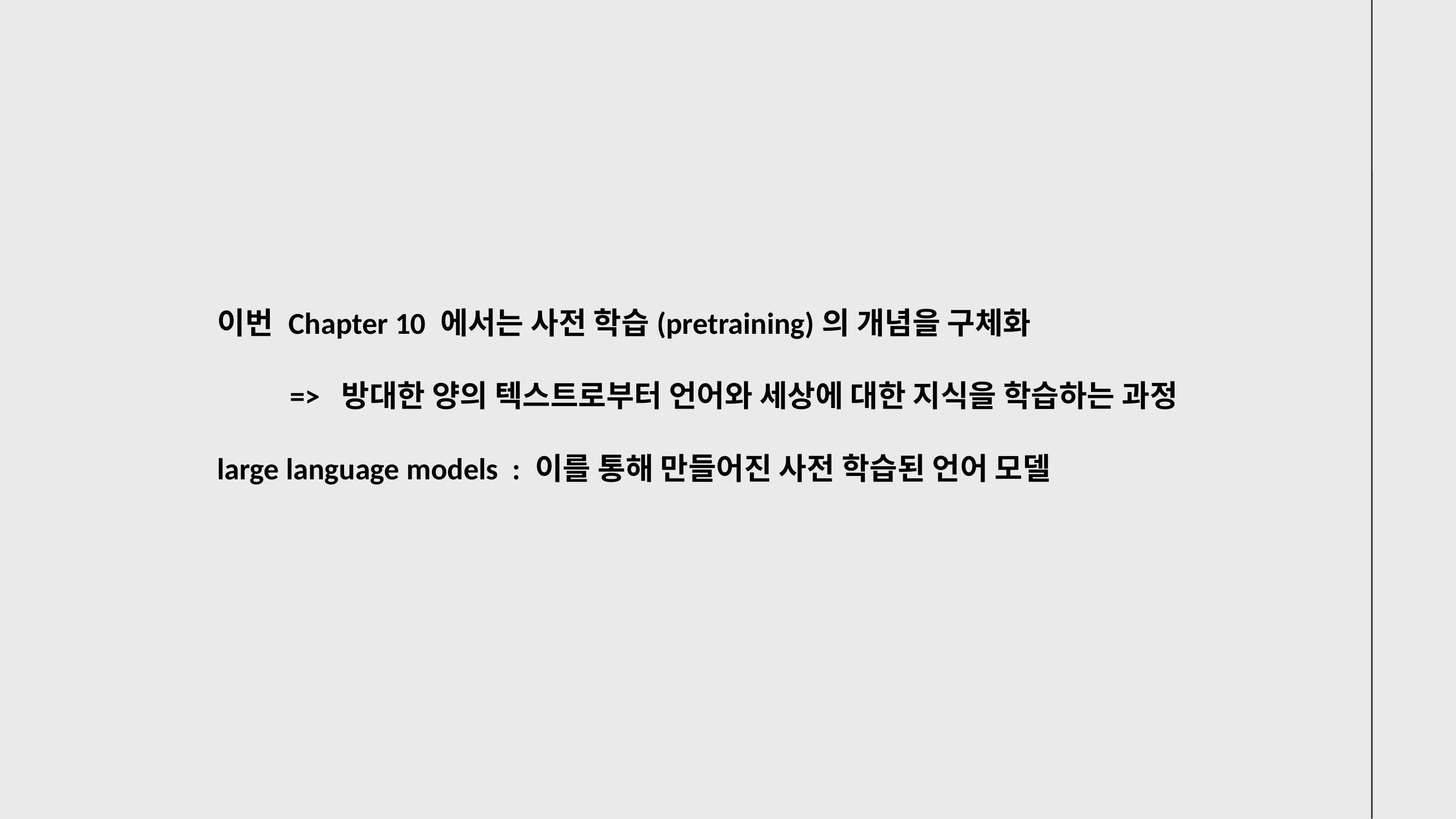

이번 Chapter 10 에서는 사전 학습(pretraining)의 개념을 구체화

	=>  방대한 양의 텍스트로부터 언어와 세상에 대한 지식을 학습하는 과정

large language models  : 이를 통해 만들어진 사전 학습된 언어 모델